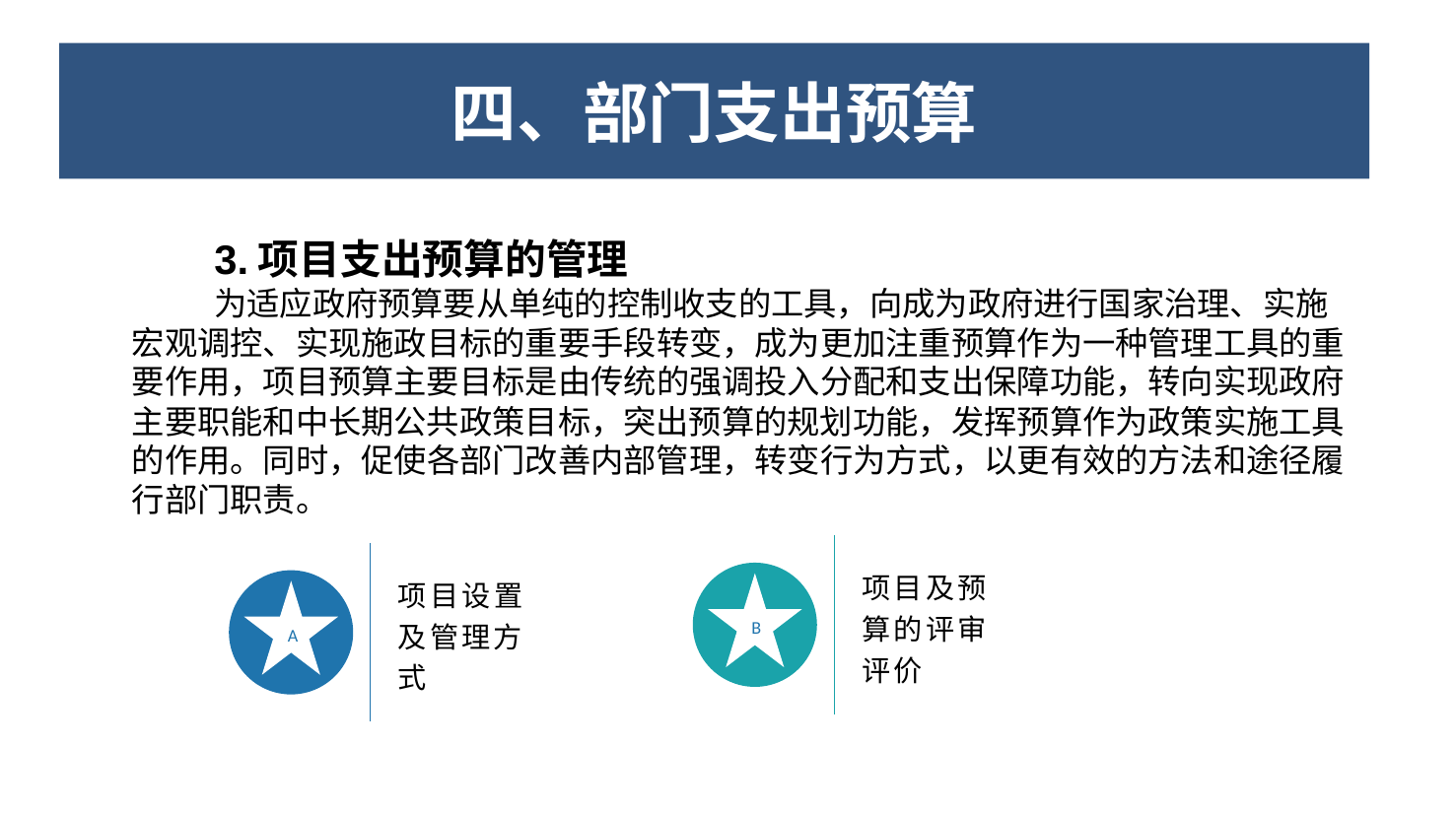

六、部门支出预算的编制
四、部门支出预算
3.项目支出预算的管理
为适应政府预算要从单纯的控制收支的工具，向成为政府进行国家治理、实施宏观调控、实现施政目标的重要手段转变，成为更加注重预算作为一种管理工具的重要作用，项目预算主要目标是由传统的强调投入分配和支出保障功能，转向实现政府主要职能和中长期公共政策目标，突出预算的规划功能，发挥预算作为政策实施工具的作用。同时，促使各部门改善内部管理，转变行为方式，以更有效的方法和途径履行部门职责。
项目及预算的评审评价
项目设置及管理方式

B
A